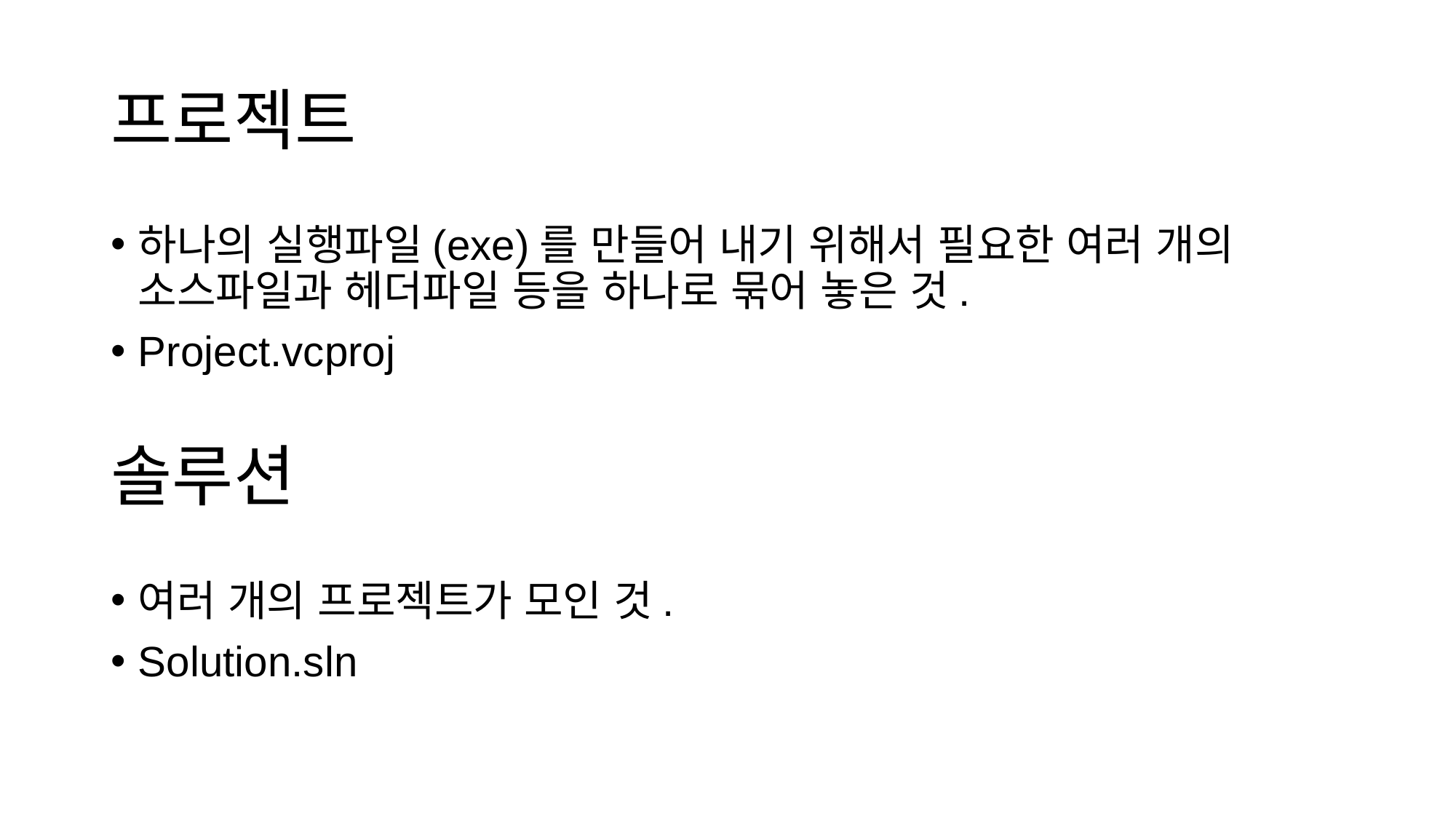

# 프로젝트
하나의 실행파일(exe)를 만들어 내기 위해서 필요한 여러 개의 소스파일과 헤더파일 등을 하나로 묶어 놓은 것.
Project.vcproj
솔루션
여러 개의 프로젝트가 모인 것.
Solution.sln